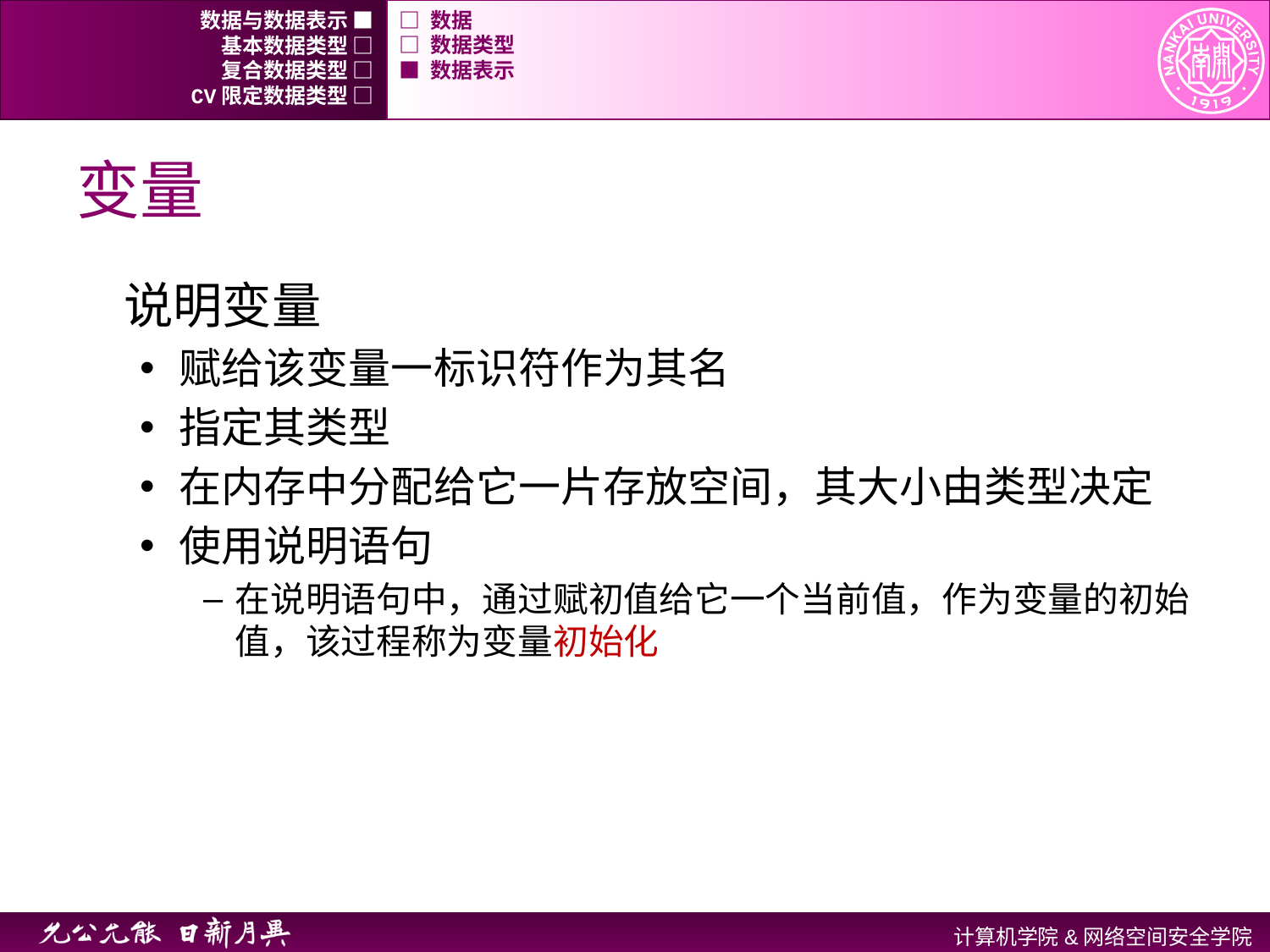

数据与数据表示 ■
□ 数据
基本数据类型 □
□ 数据类型
复合数据类型 □
■ 数据表示
CV限定数据类型 □
# 变量
说明变量
赋给该变量一标识符作为其名
指定其类型
在内存中分配给它一片存放空间，其大小由类型决定
使用说明语句
在说明语句中，通过赋初值给它一个当前值，作为变量的初始值，该过程称为变量初始化